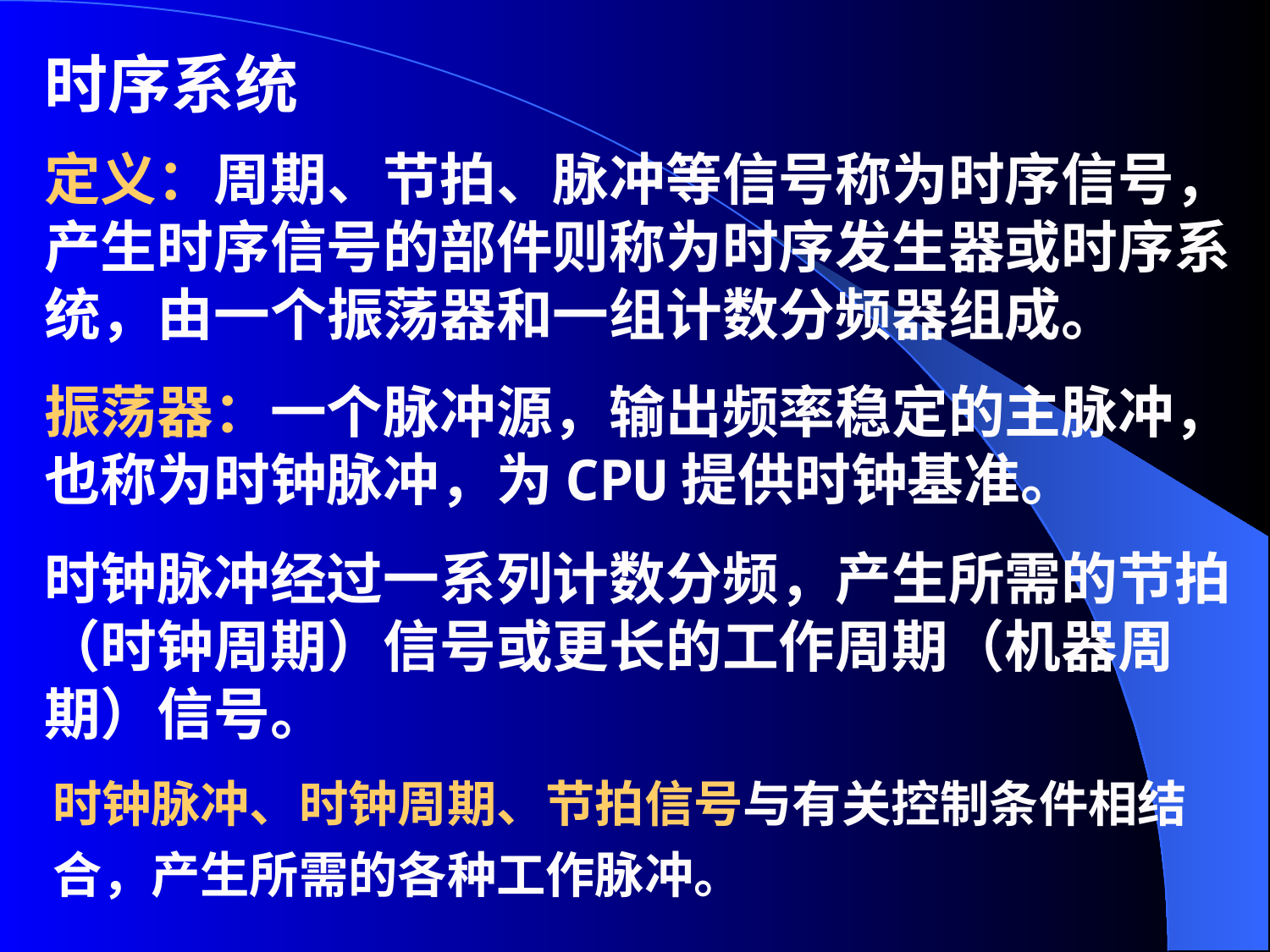

时序系统
定义：周期、节拍、脉冲等信号称为时序信号，产生时序信号的部件则称为时序发生器或时序系统，由一个振荡器和一组计数分频器组成。
振荡器：一个脉冲源，输出频率稳定的主脉冲，也称为时钟脉冲，为CPU提供时钟基准。
时钟脉冲经过一系列计数分频，产生所需的节拍（时钟周期）信号或更长的工作周期（机器周期）信号。
时钟脉冲、时钟周期、节拍信号与有关控制条件相结合，产生所需的各种工作脉冲。